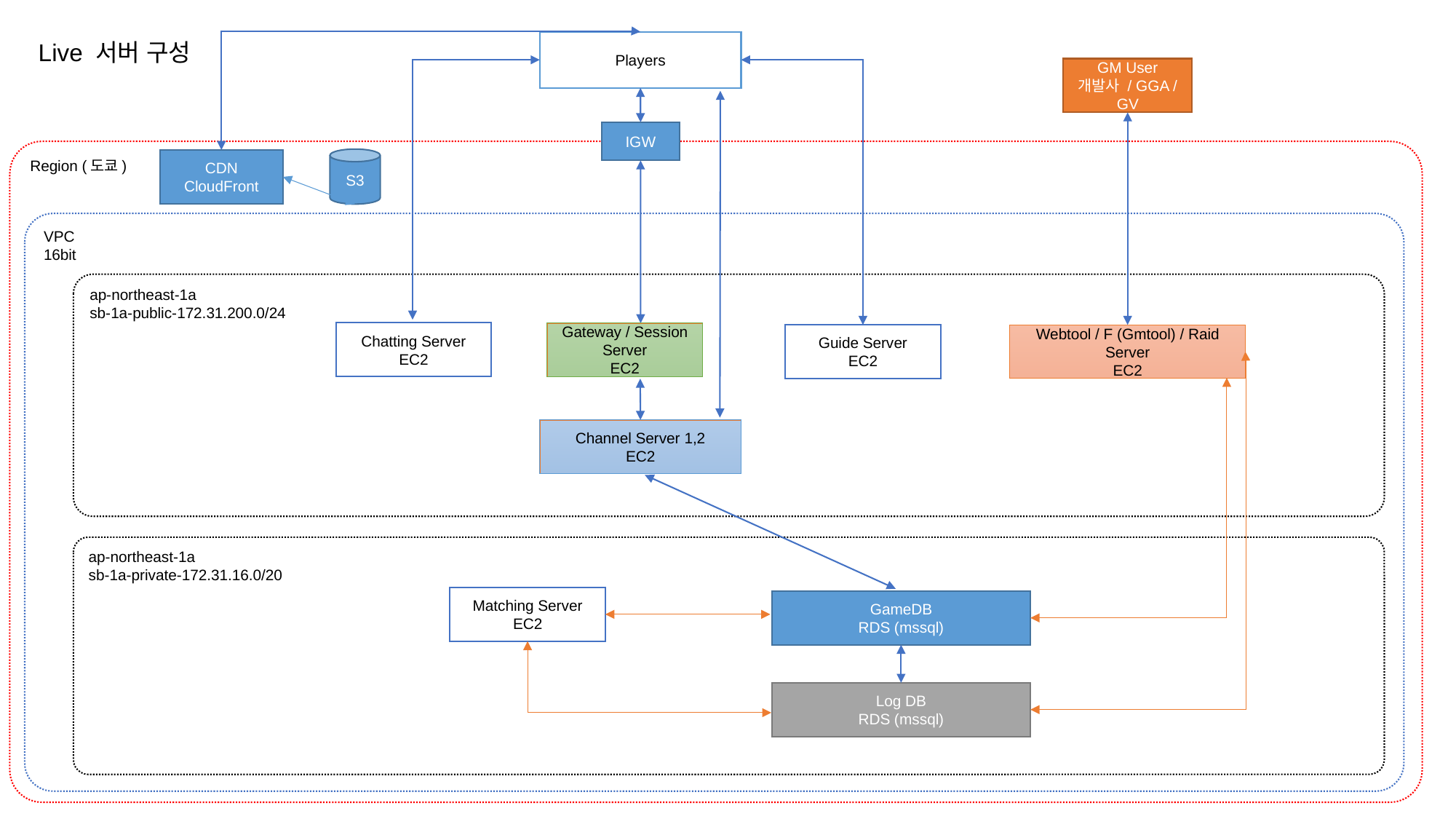

Live 서버 구성
Players
GM User
개발사 / GGA / GV
IGW
Region (도쿄)

S3
CDN
CloudFront
VPC
16bit
ap-northeast-1a
sb-1a-public-172.31.200.0/24
Chatting Server
EC2
Gateway / Session Server
EC2
Guide Server
EC2
Webtool / F (Gmtool) / Raid
Server
EC2
Channel Server 1,2
EC2
ap-northeast-1a
sb-1a-private-172.31.16.0/20
Matching Server
EC2
GameDB
RDS (mssql)
Log DB
RDS (mssql)